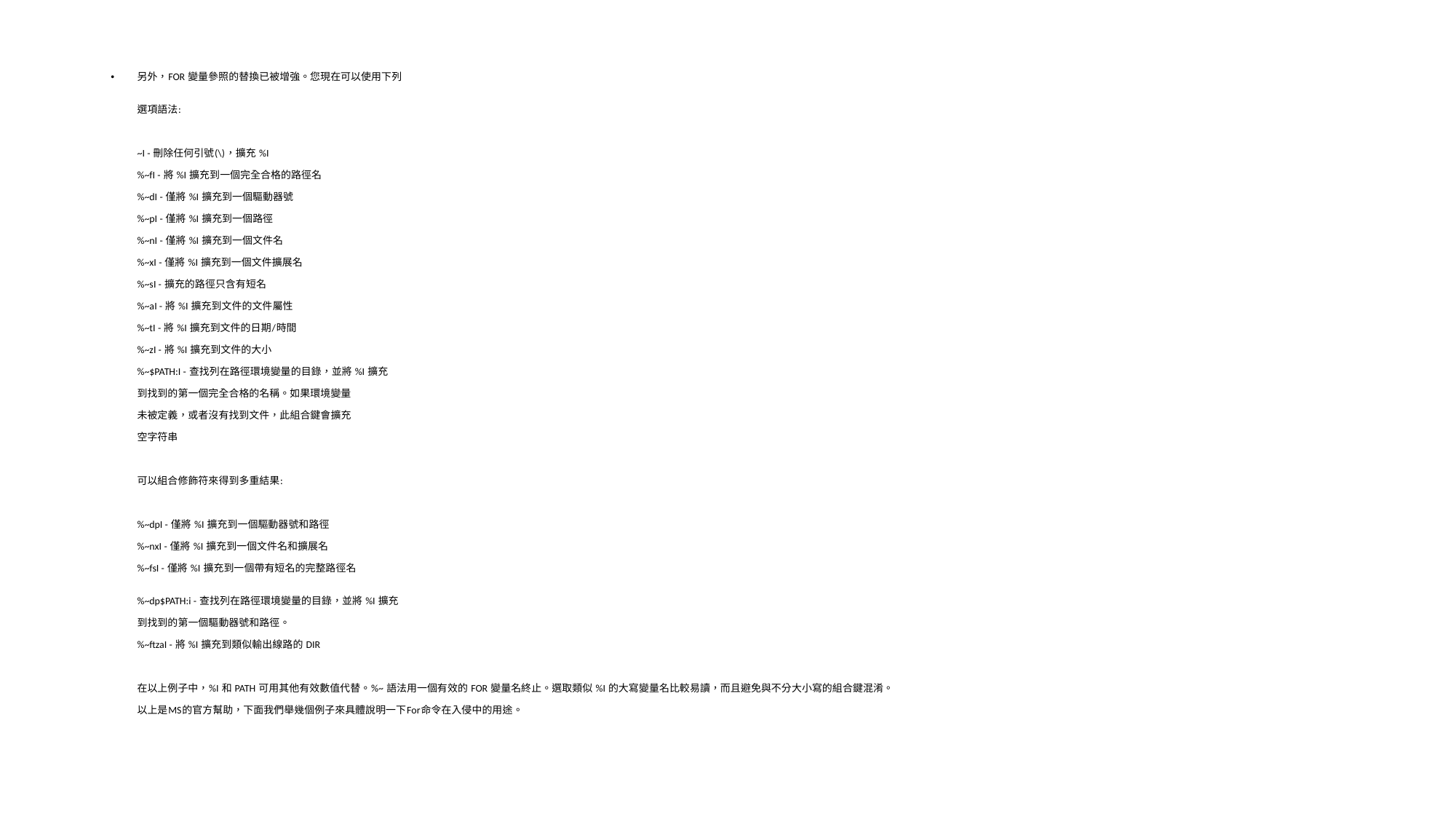

另外，FOR 變量參照的替換已被增強。您現在可以使用下列
 
 
選項語法:
 
 
 
~I - 刪除任何引號(\)，擴充 %I
 
%~fI - 將 %I 擴充到一個完全合格的路徑名
 
%~dI - 僅將 %I 擴充到一個驅動器號
 
%~pI - 僅將 %I 擴充到一個路徑
 
%~nI - 僅將 %I 擴充到一個文件名
 
%~xI - 僅將 %I 擴充到一個文件擴展名
 
%~sI - 擴充的路徑只含有短名
 
%~aI - 將 %I 擴充到文件的文件屬性
 
%~tI - 將 %I 擴充到文件的日期/時間
 
%~zI - 將 %I 擴充到文件的大小
 
%~$PATH:I - 查找列在路徑環境變量的目錄，並將 %I 擴充
 
到找到的第一個完全合格的名稱。如果環境變量
 
未被定義，或者沒有找到文件，此組合鍵會擴充
 
空字符串
 
 
 
可以組合修飾符來得到多重結果:
 
 
 
%~dpI - 僅將 %I 擴充到一個驅動器號和路徑
 
%~nxI - 僅將 %I 擴充到一個文件名和擴展名
 
%~fsI - 僅將 %I 擴充到一個帶有短名的完整路徑名
 
 
%~dp$PATH:i - 查找列在路徑環境變量的目錄，並將 %I 擴充
 
到找到的第一個驅動器號和路徑。
 
%~ftzaI - 將 %I 擴充到類似輸出線路的 DIR
 
 
 
在以上例子中，%I 和 PATH 可用其他有效數值代替。%~ 語法用一個有效的 FOR 變量名終止。選取類似 %I 的大寫變量名比較易讀，而且避免與不分大小寫的組合鍵混淆。
                                                      
以上是MS的官方幫助，下面我們舉幾個例子來具體說明一下For命令在入侵中的用途。